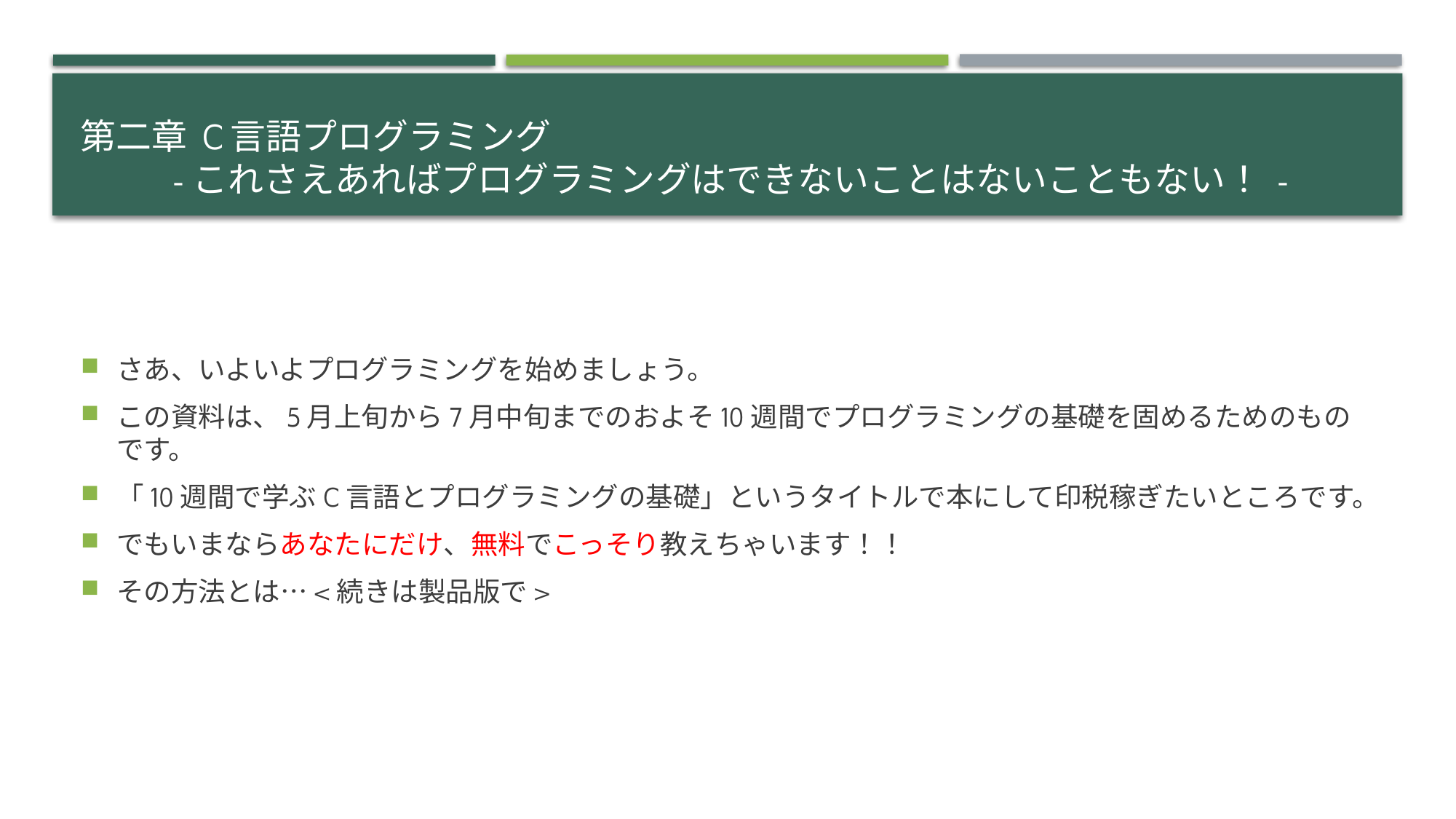

# 第二章 C言語プログラミング -これさえあればプログラミングはできないことはないこともない！ -
さあ、いよいよプログラミングを始めましょう。
この資料は、5月上旬から7月中旬までのおよそ10週間でプログラミングの基礎を固めるためのものです。
「10週間で学ぶC言語とプログラミングの基礎」というタイトルで本にして印税稼ぎたいところです。
でもいまならあなたにだけ、無料でこっそり教えちゃいます！！
その方法とは…<続きは製品版で>